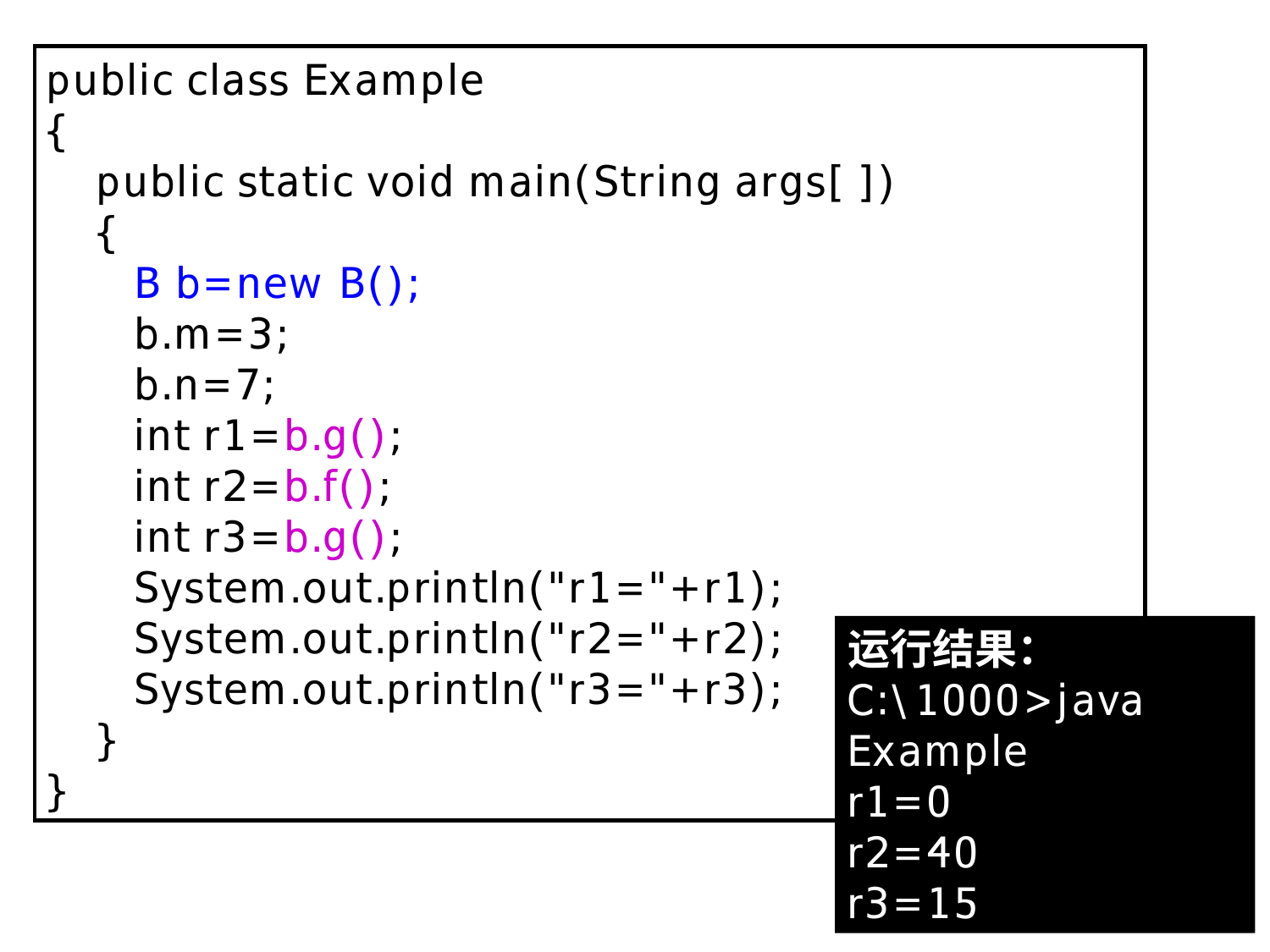

public class Example
{
    public static void main(String args[ ])
    {
       B b=new B();
       b.m=3;
       b.n=7;
       int r1=b.g();
       int r2=b.f();
       int r3=b.g();
       System.out.println("r1="+r1);
       System.out.println("r2="+r2);
       System.out.println("r3="+r3);
    }
}
运行结果：
C:\1000>java Example
r1=0
r2=40
r3=15